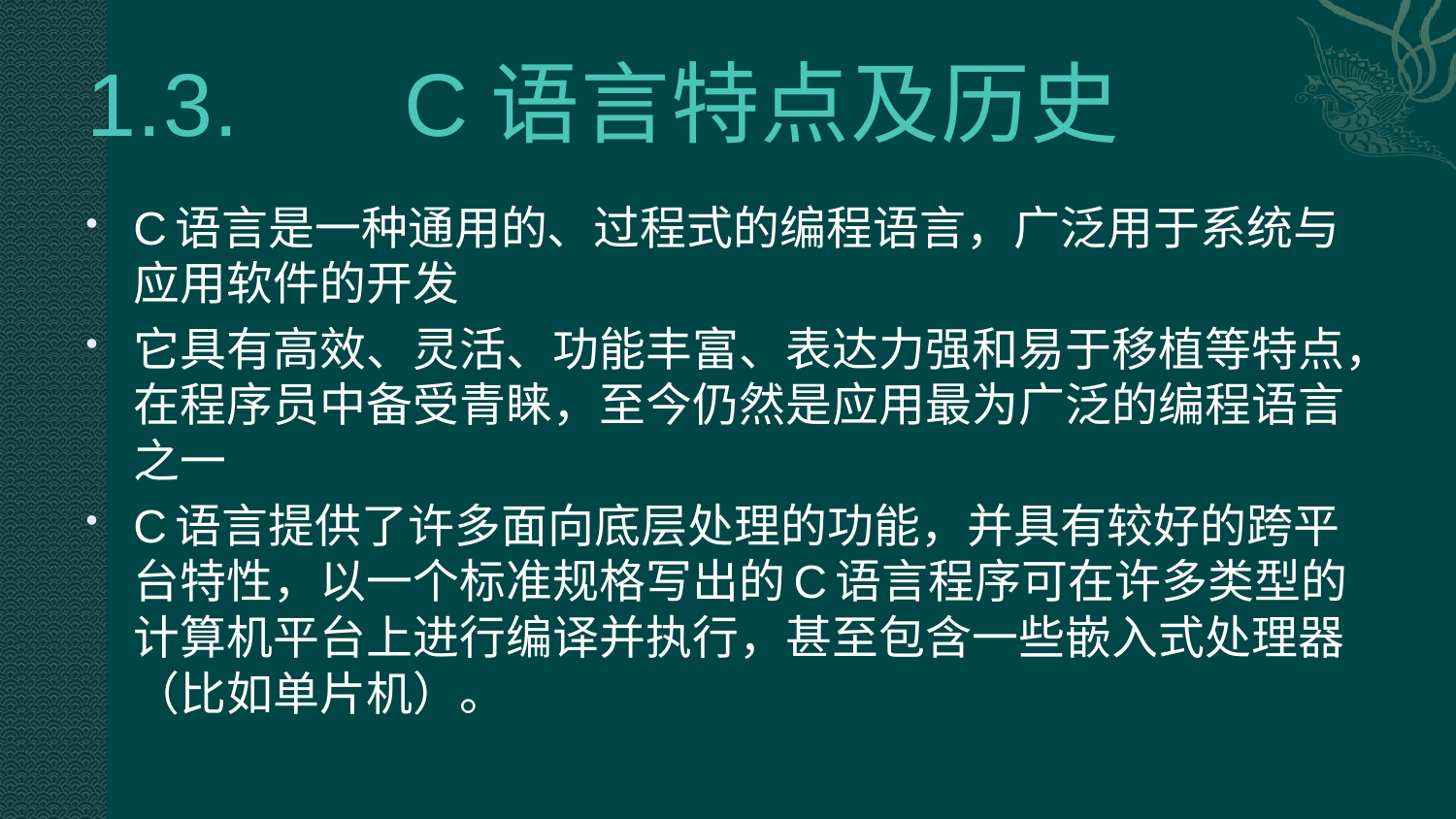

# 1.3.	 C语言特点及历史
C语言是一种通用的、过程式的编程语言，广泛用于系统与应用软件的开发
它具有高效、灵活、功能丰富、表达力强和易于移植等特点，在程序员中备受青睐，至今仍然是应用最为广泛的编程语言之一
C语言提供了许多面向底层处理的功能，并具有较好的跨平台特性，以一个标准规格写出的C语言程序可在许多类型的计算机平台上进行编译并执行，甚至包含一些嵌入式处理器（比如单片机）。